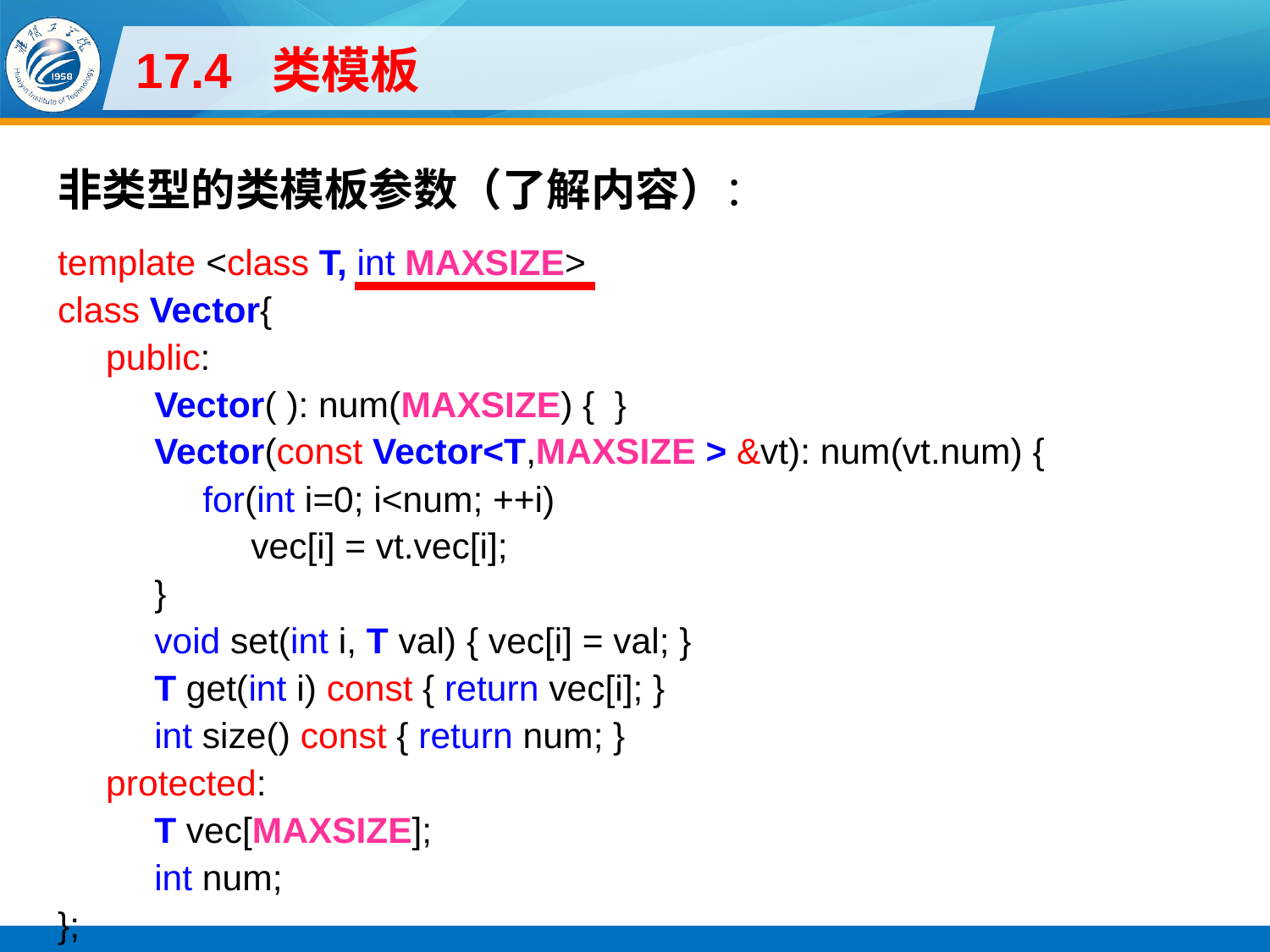

# 17.4  类模板
非类型的类模板参数（了解内容）：
template <class T, int MAXSIZE>
class Vector{
public:
Vector( ): num(MAXSIZE) {  }
Vector(const Vector<T,MAXSIZE > &vt): num(vt.num) {
for(int i=0; i<num; ++i)
vec[i] = vt.vec[i];
}
void set(int i, T val) { vec[i] = val; }
T get(int i) const { return vec[i]; }
int size() const { return num; }
protected:
T vec[MAXSIZE];
int num;
};